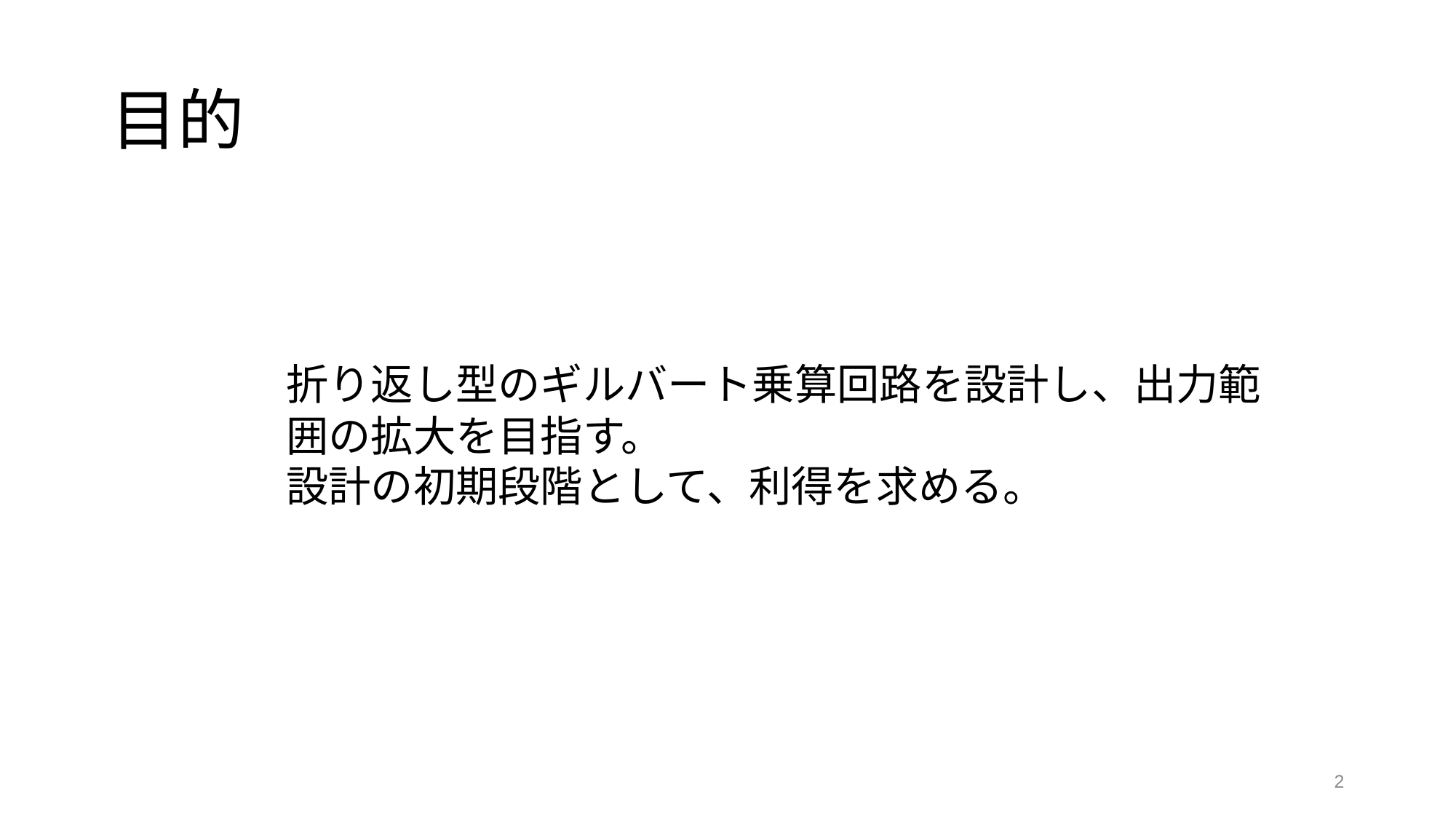

# 目的
折り返し型のギルバート乗算回路を設計し、出力範囲の拡大を目指す。
設計の初期段階として、利得を求める。

2